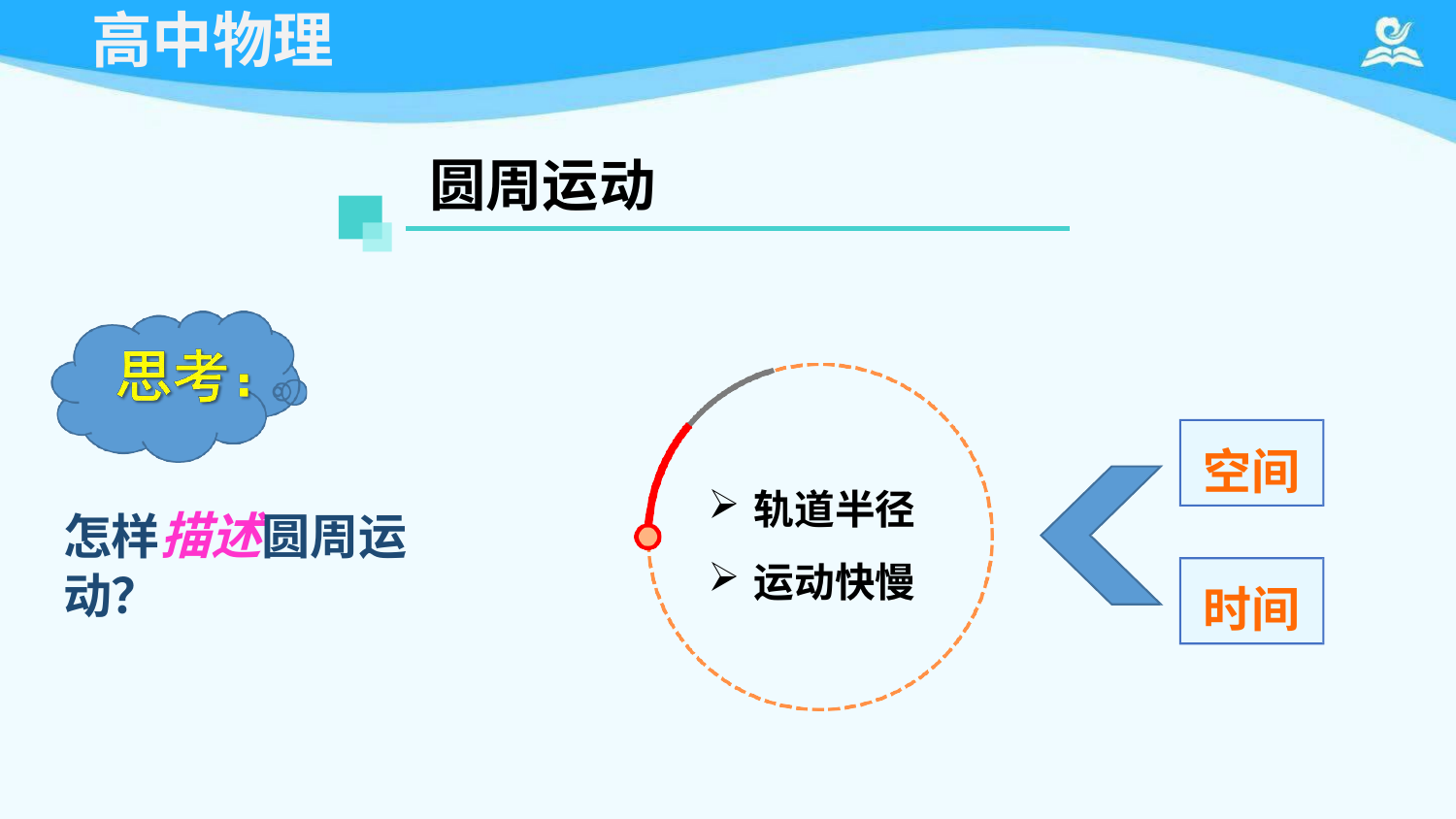

# 高中物理
圆周运动

空间
轨道半径
运动快慢

怎样描述圆周运动？

时间